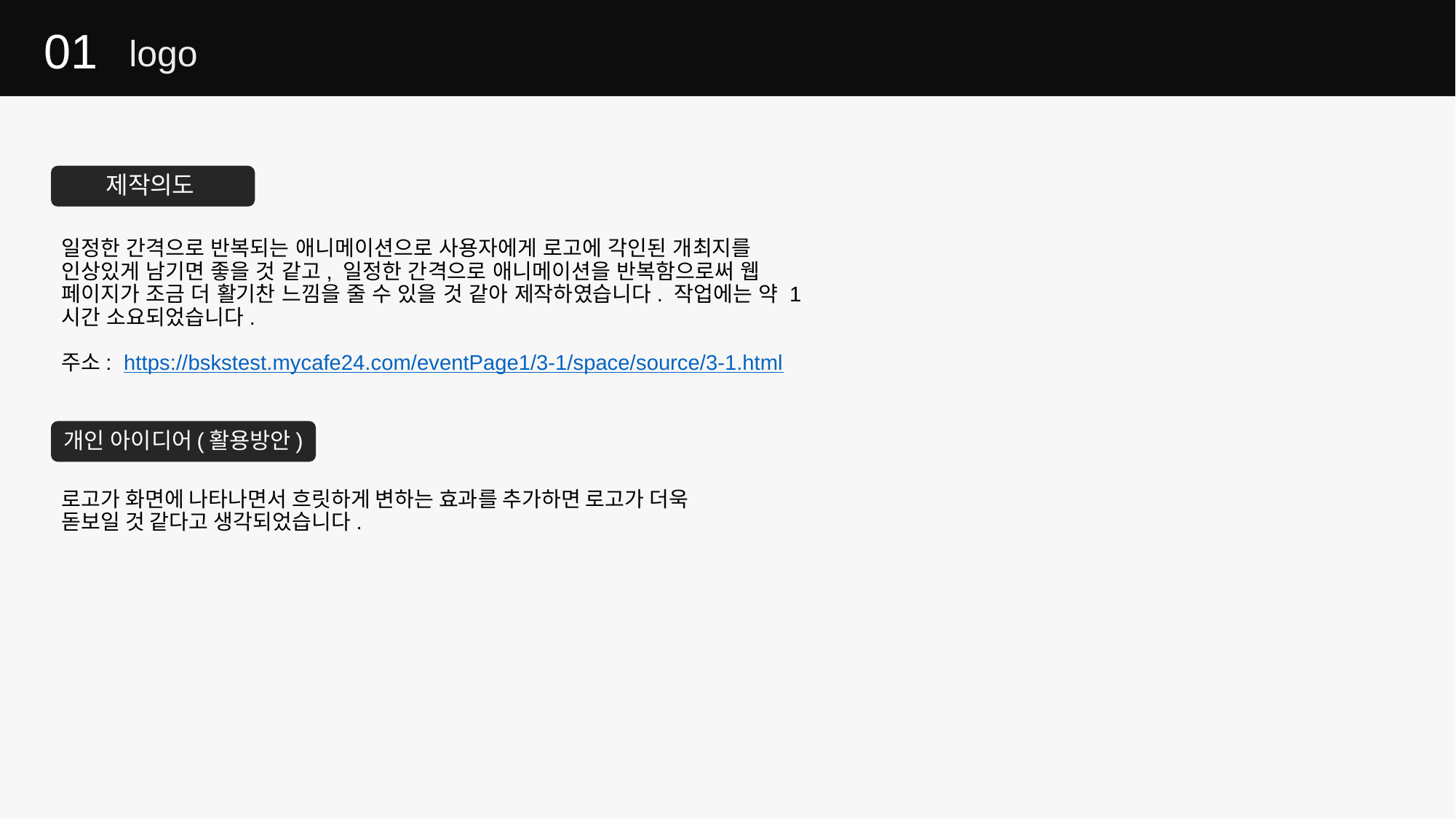

# 01
logo

제작의도
일정한 간격으로 반복되는 애니메이션으로 사용자에게 로고에 각인된 개최지를 인상있게 남기면 좋을 것 같고, 일정한 간격으로 애니메이션을 반복함으로써 웹 페이지가 조금 더 활기찬 느낌을 줄 수 있을 것 같아 제작하였습니다. 작업에는 약 1시간 소요되었습니다.

주소:  https://bskstest.mycafe24.com/eventPage1/3-1/space/source/3-1.html

개인 아이디어(활용방안)
로고가 화면에 나타나면서 흐릿하게 변하는 효과를 추가하면 로고가 더욱 돋보일 것 같다고 생각되었습니다.